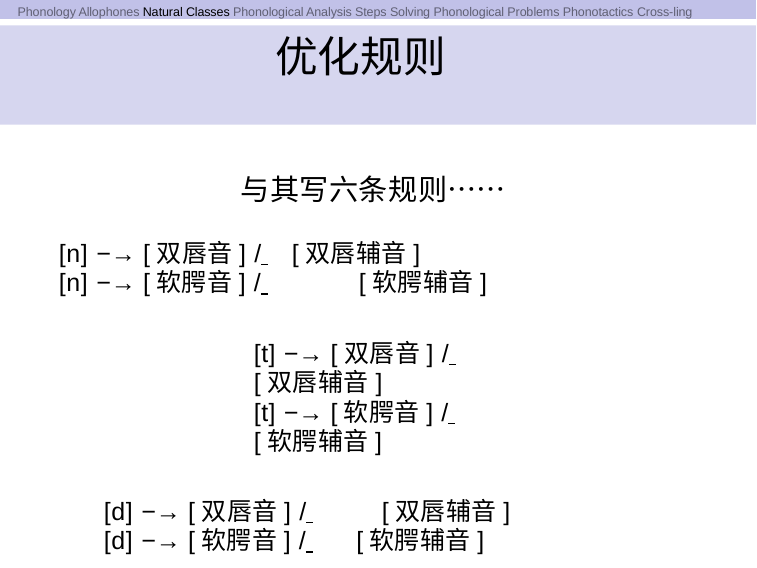

Phonology Allophones Natural Classes Phonological Analysis Steps Solving Phonological Problems Phonotactics Cross-ling
# 优化规则
与其写六条规则……
[n] −→ [双唇音] / 	[双唇辅音]
[n] −→ [软腭音] / 	[软腭辅音]
[t] −→ [双唇音] / 	[双唇辅音]
[t] −→ [软腭音] / 	[软腭辅音]
[d] −→ [双唇音] / 	[双唇辅音]
[d] −→ [软腭音] / 	[软腭辅音]